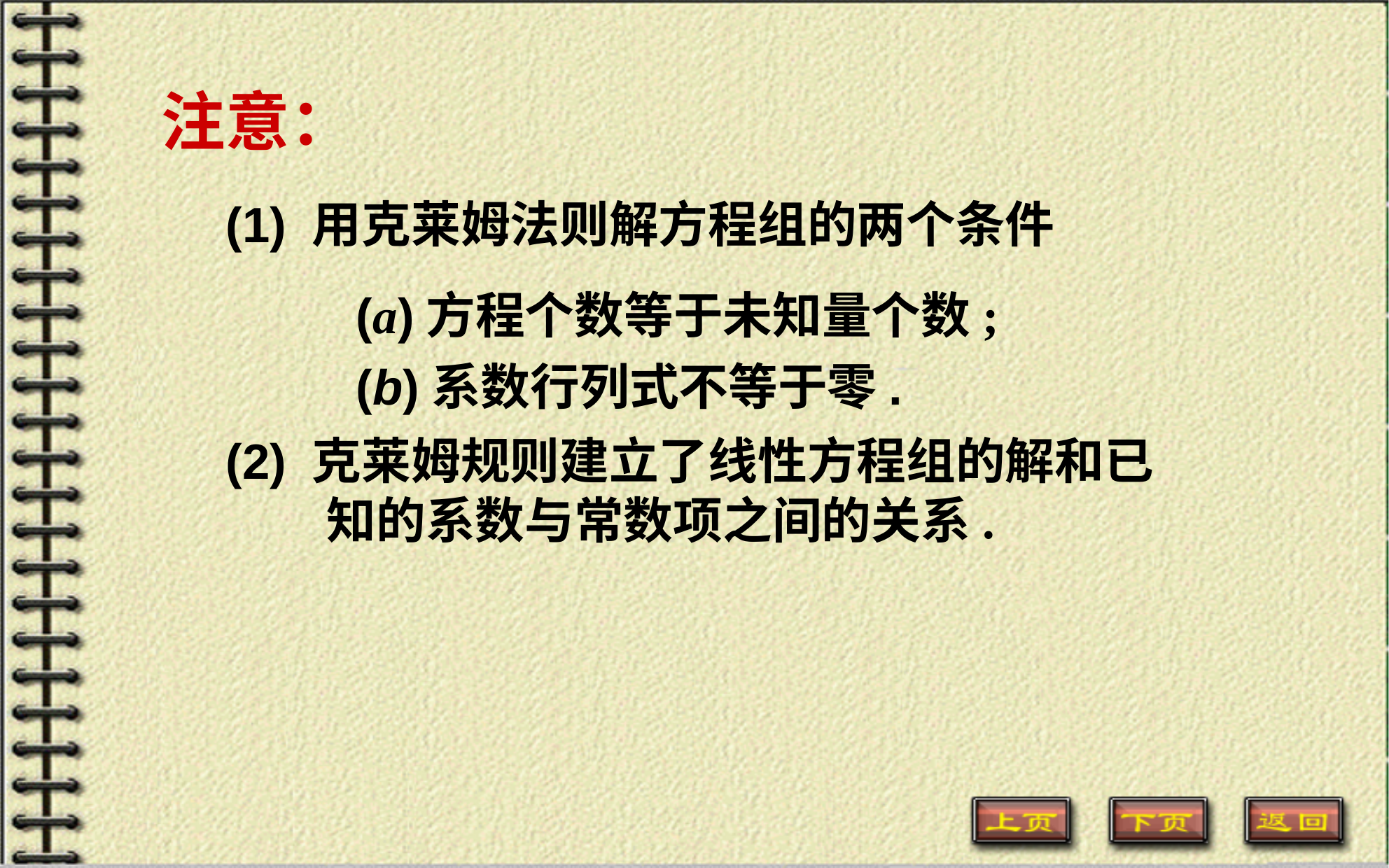

注意：
(1) 用克莱姆法则解方程组的两个条件
(a)方程个数等于未知量个数;
(b)系数行列式不等于零.
(2) 克莱姆规则建立了线性方程组的解和已知的系数与常数项之间的关系.